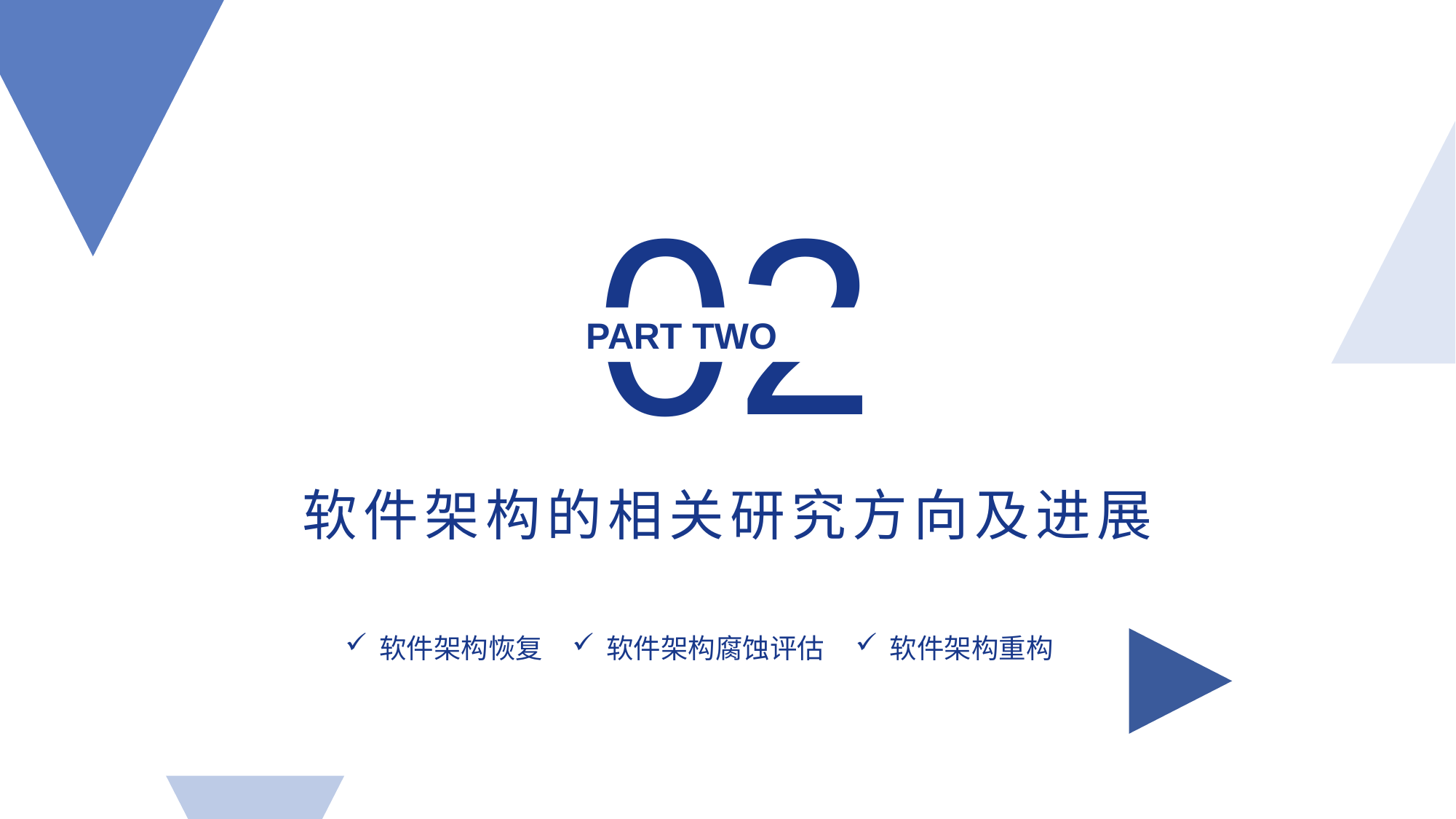

02
PART TWO
软件架构的相关研究方向及进展
软件架构恢复
软件架构腐蚀评估
软件架构重构